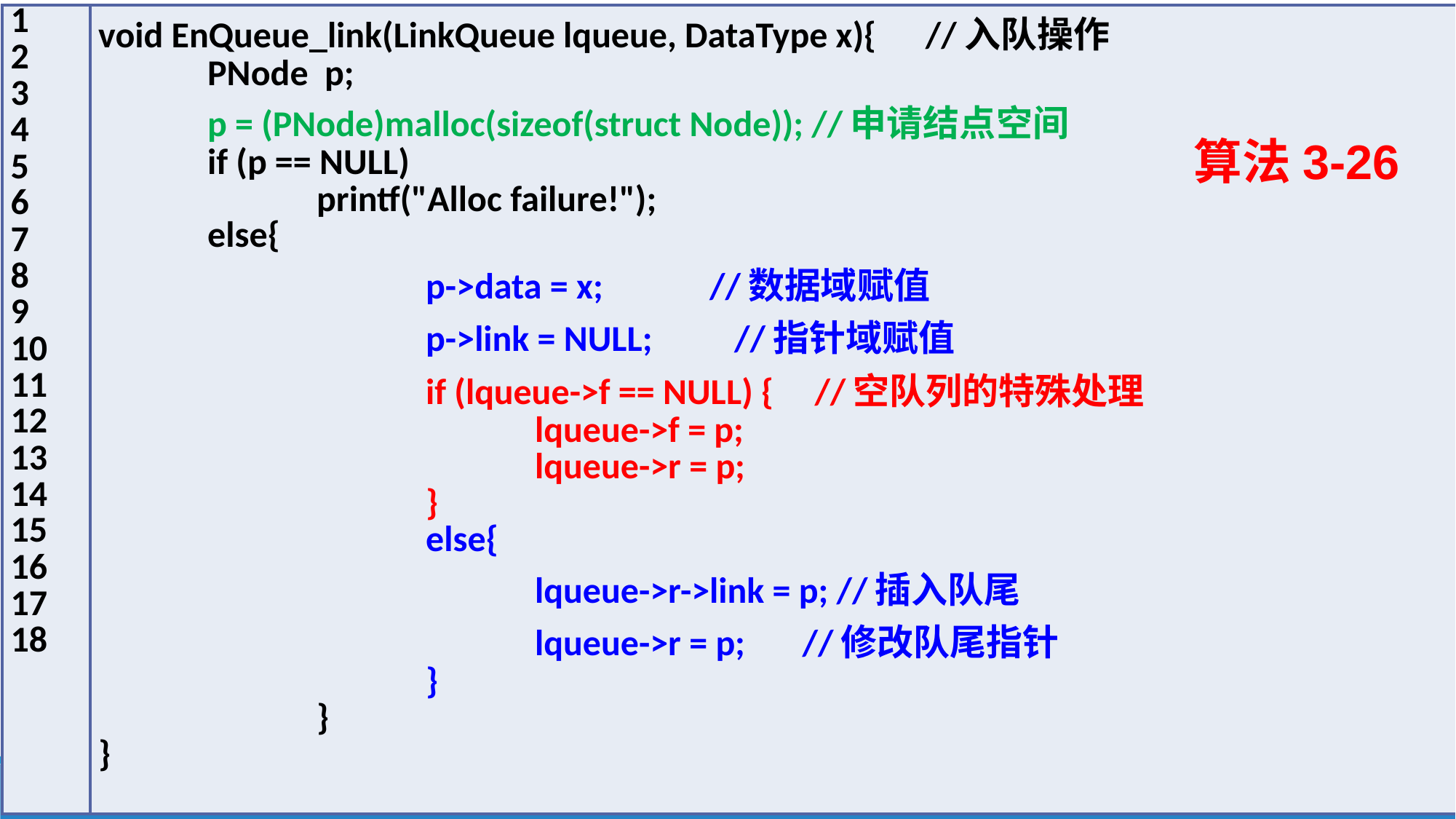

| 1 2 3 4 5 6 7 8 9 10 11 12 13 14 15 16 17 18 | void EnQueue\_link(LinkQueue lqueue, DataType x){ //入队操作 PNode p; p = (PNode)malloc(sizeof(struct Node)); //申请结点空间 if (p == NULL) printf("Alloc failure!"); else{ p->data = x; //数据域赋值 p->link = NULL; //指针域赋值 if (lqueue->f == NULL) { //空队列的特殊处理 lqueue->f = p; lqueue->r = p; } else{ lqueue->r->link = p; //插入队尾 lqueue->r = p; //修改队尾指针 } } } |
| --- | --- |
算法3-26